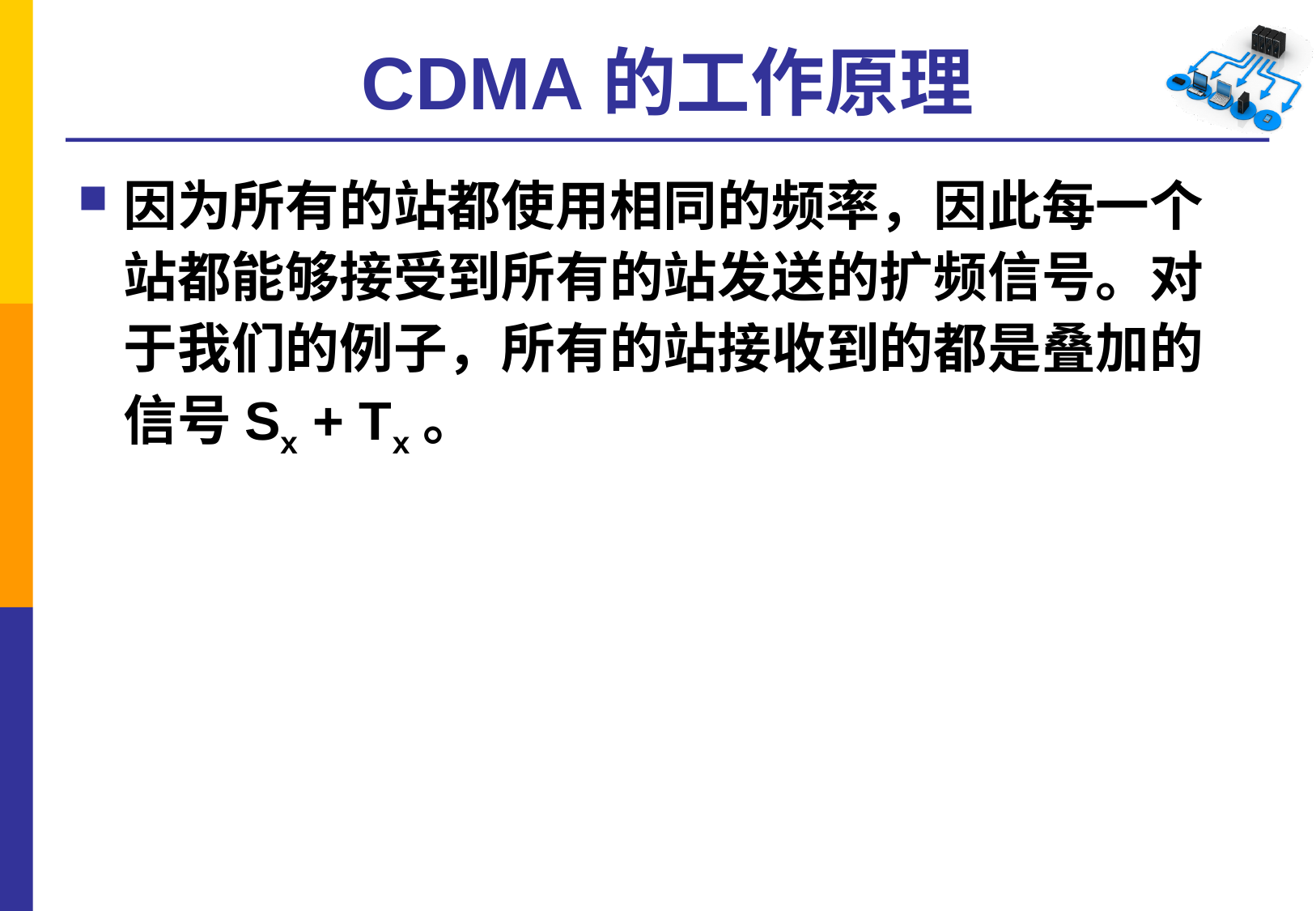

# CDMA的工作原理
因为所有的站都使用相同的频率，因此每一个站都能够接受到所有的站发送的扩频信号。对于我们的例子，所有的站接收到的都是叠加的信号Sx + Tx。